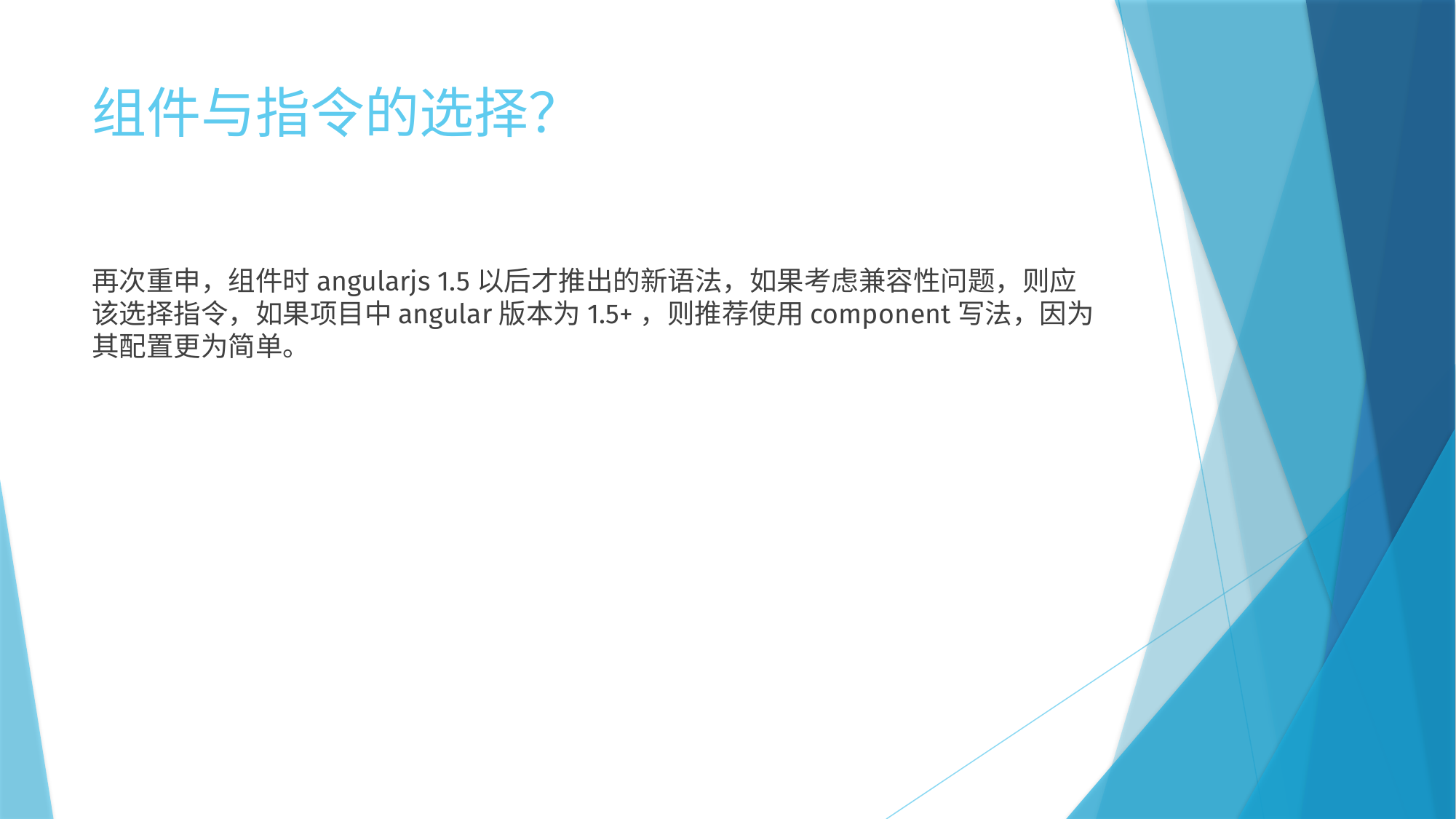

# 组件与指令的选择？
再次重申，组件时angularjs 1.5以后才推出的新语法，如果考虑兼容性问题，则应该选择指令，如果项目中angular版本为1.5+，则推荐使用component写法，因为其配置更为简单。